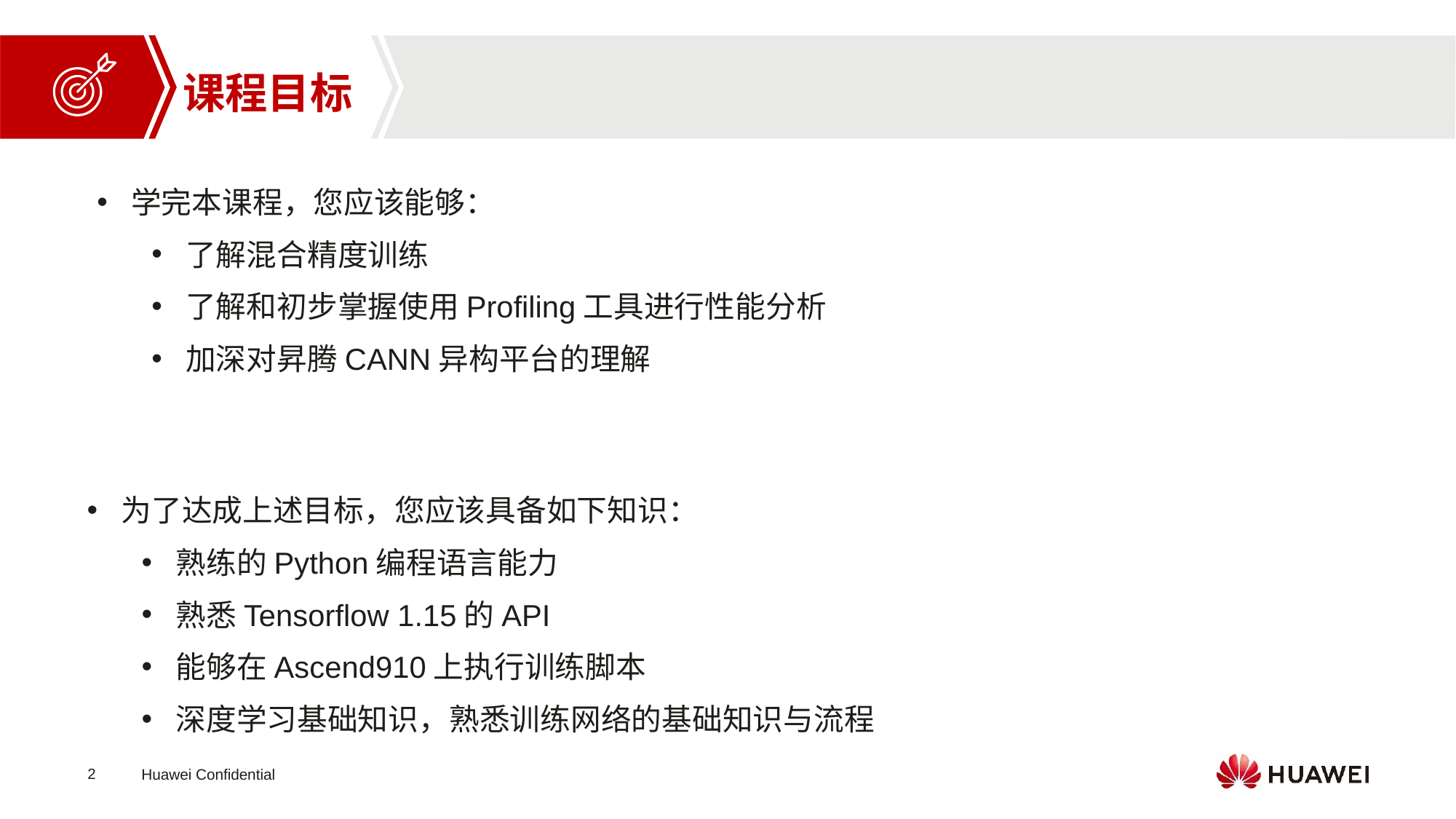

课程目标
学完本课程，您应该能够：
了解混合精度训练
了解和初步掌握使用Profiling工具进行性能分析
加深对昇腾CANN异构平台的理解
为了达成上述目标，您应该具备如下知识：
熟练的Python编程语言能力
熟悉Tensorflow 1.15的API
能够在Ascend910上执行训练脚本
深度学习基础知识，熟悉训练网络的基础知识与流程